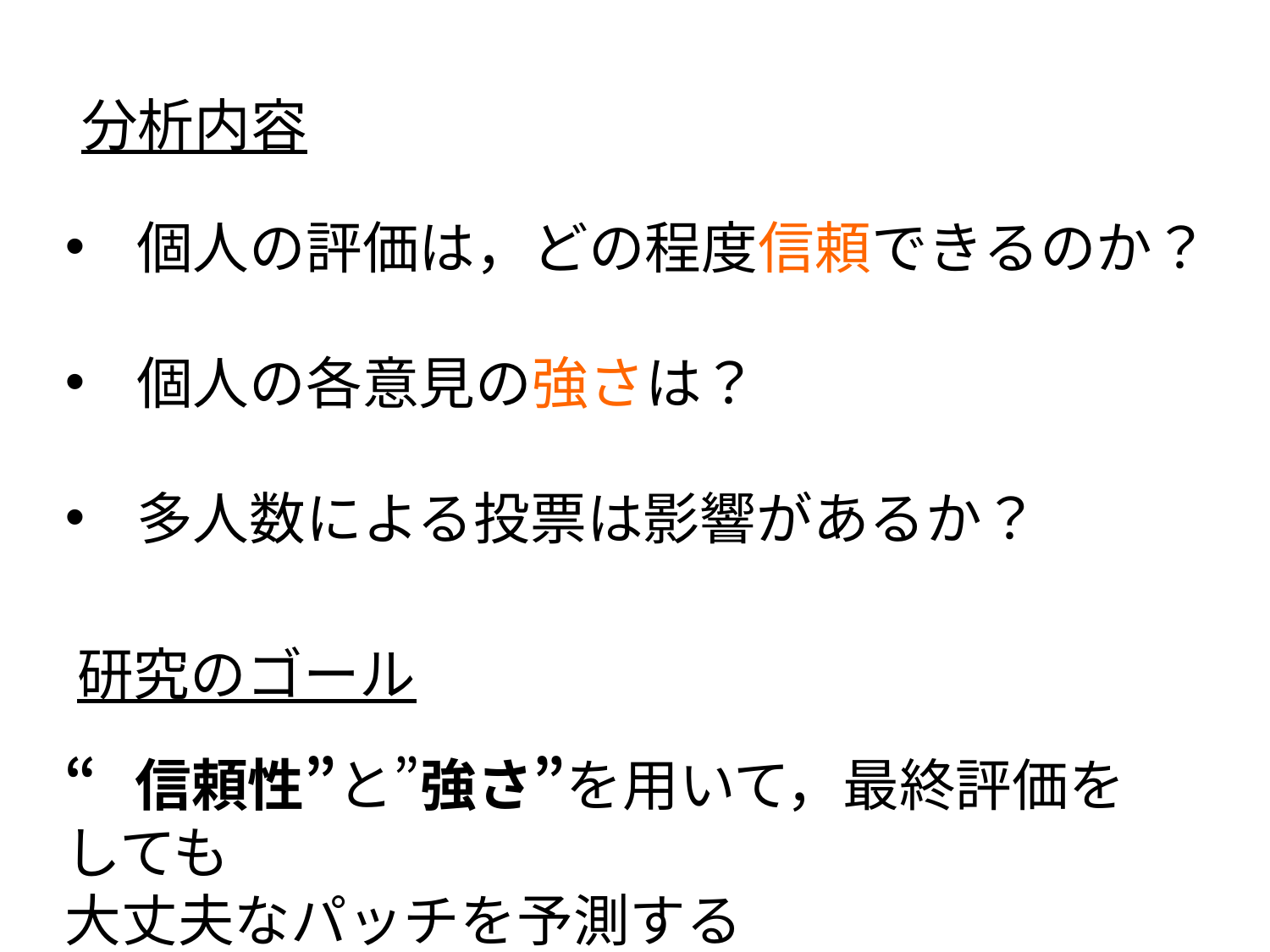

分析内容
個人の評価は，どの程度信頼できるのか？

個人の各意見の強さは？

多人数による投票は影響があるか？
研究のゴール
“信頼性”と”強さ”を用いて，最終評価をしても
大丈夫なパッチを予測する